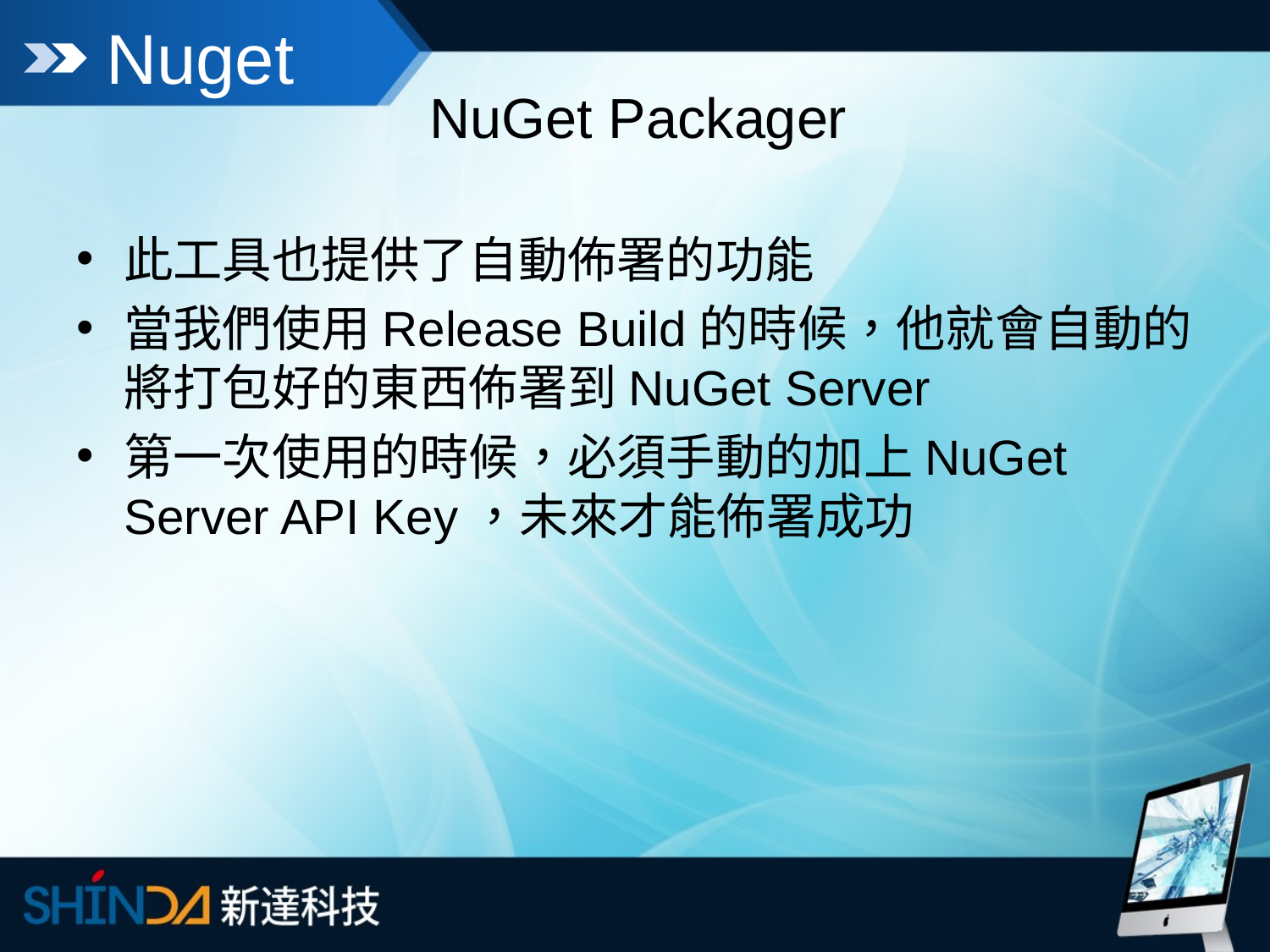

Nuget
# NuGet Packager
此工具也提供了自動佈署的功能
當我們使用Release Build的時候，他就會自動的將打包好的東西佈署到NuGet Server
第一次使用的時候，必須手動的加上NuGet Server API Key，未來才能佈署成功